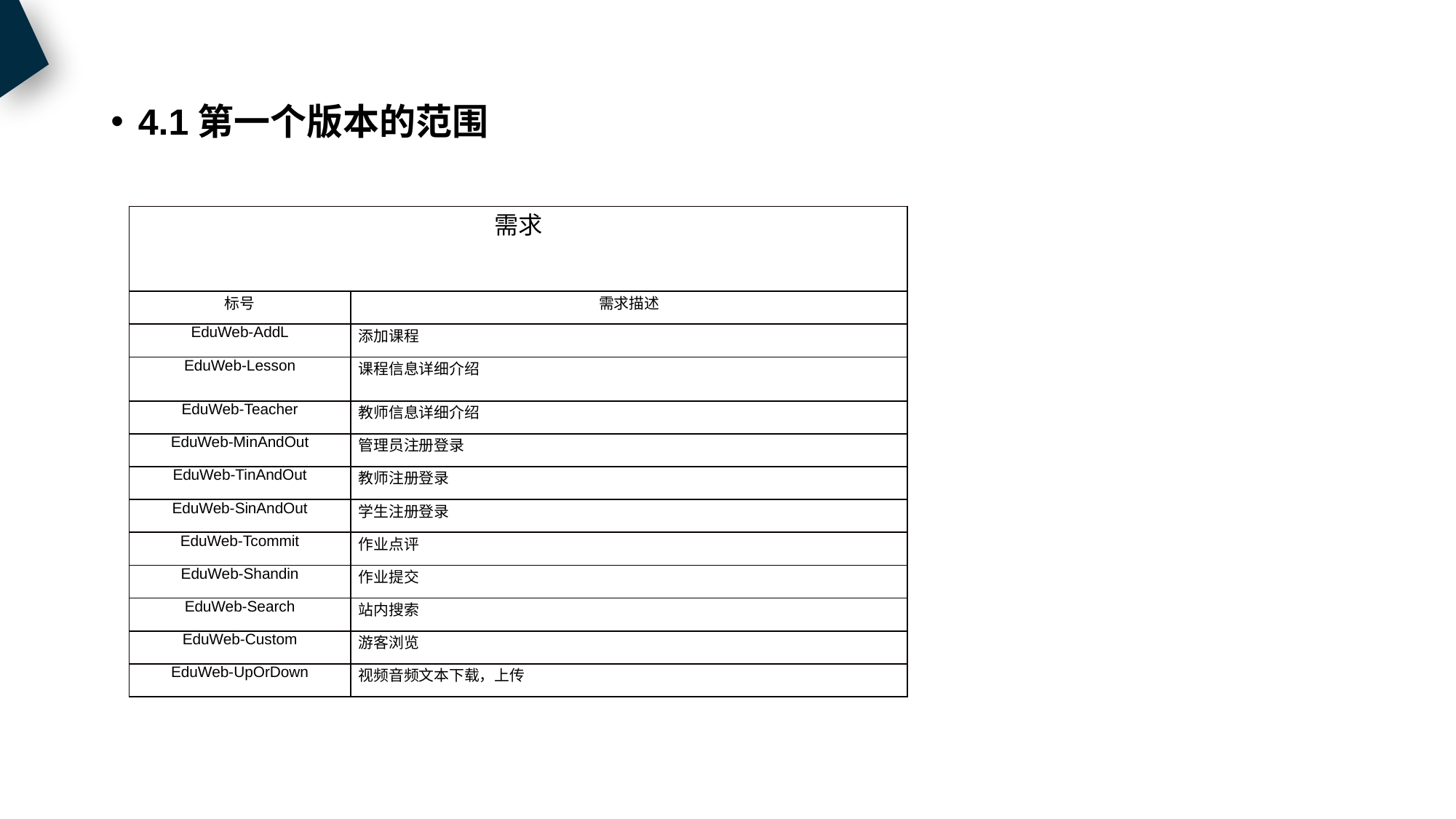

4.1第一个版本的范围
| 需求 |  |
| --- | --- |
| 标号 | 需求描述 |
| EduWeb-AddL | 添加课程 |
| EduWeb-Lesson | 课程信息详细介绍 |
| EduWeb-Teacher | 教师信息详细介绍 |
| EduWeb-MinAndOut | 管理员注册登录 |
| EduWeb-TinAndOut | 教师注册登录 |
| EduWeb-SinAndOut | 学生注册登录 |
| EduWeb-Tcommit | 作业点评 |
| EduWeb-Shandin | 作业提交 |
| EduWeb-Search | 站内搜索 |
| EduWeb-Custom | 游客浏览 |
| EduWeb-UpOrDown | 视频音频文本下载，上传 |